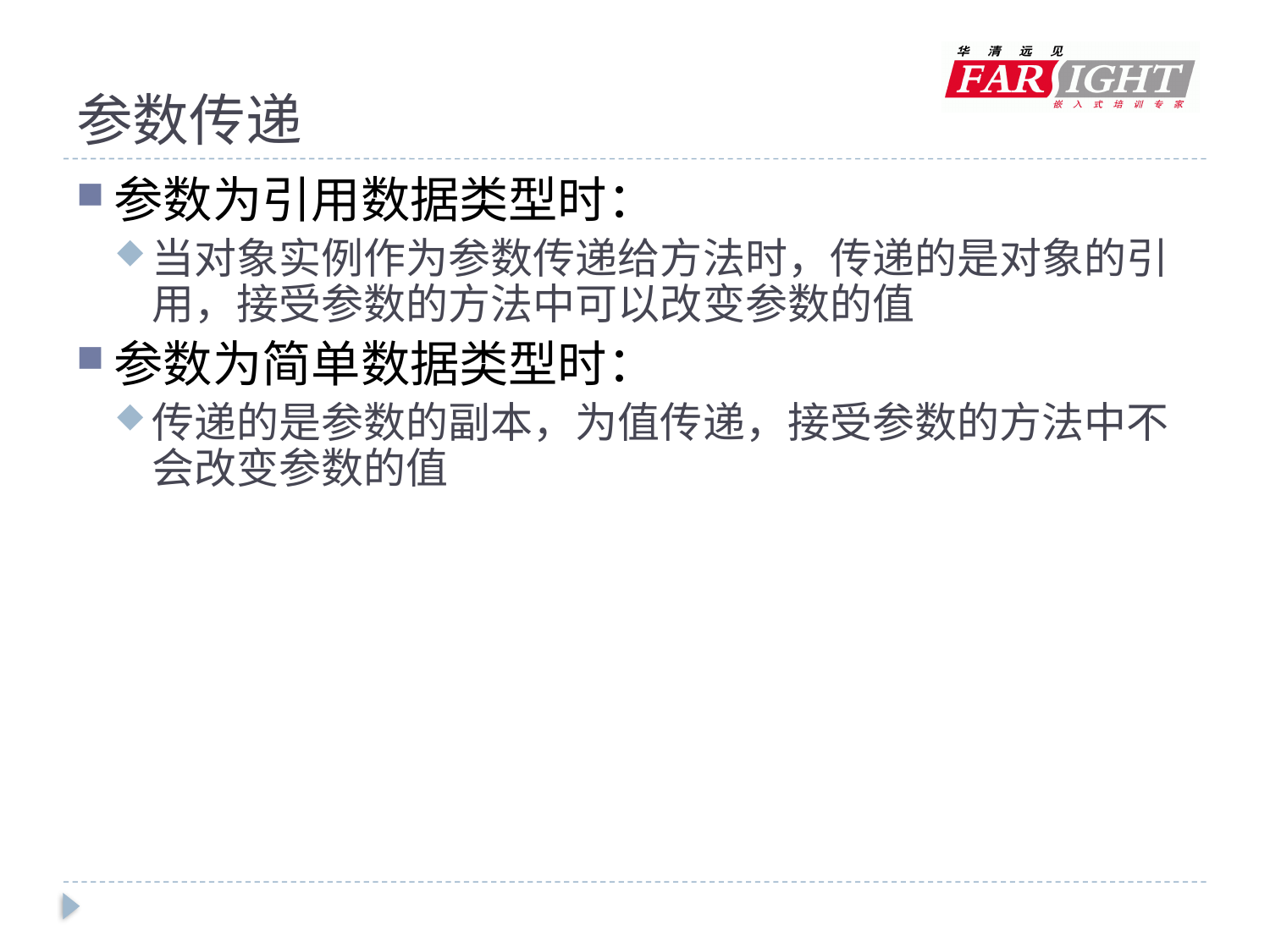

# 参数传递
参数为引用数据类型时：
当对象实例作为参数传递给方法时，传递的是对象的引用，接受参数的方法中可以改变参数的值
参数为简单数据类型时：
传递的是参数的副本，为值传递，接受参数的方法中不会改变参数的值